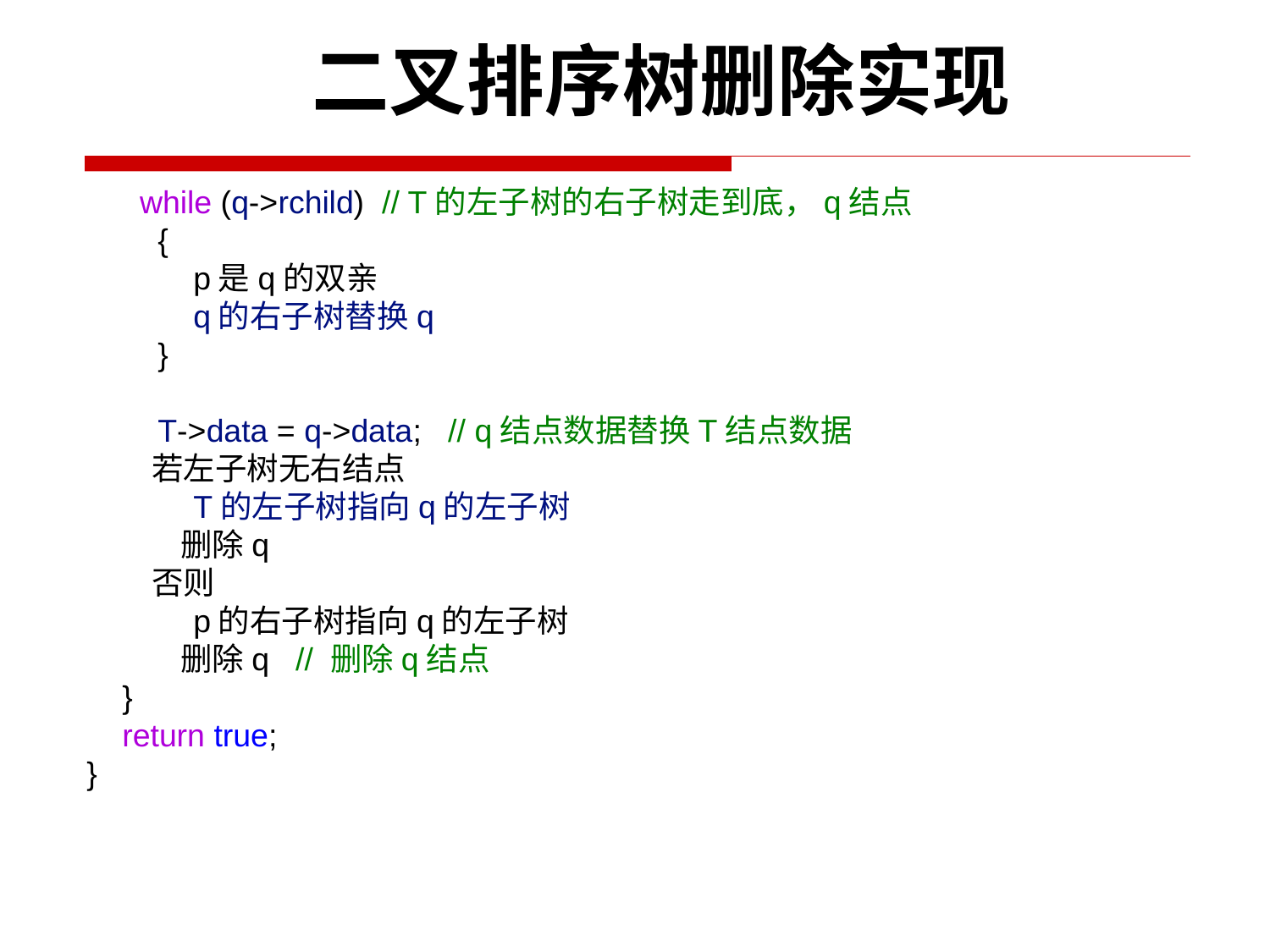

二叉排序树删除实现
      while (q->rchild)  // T的左子树的右子树走到底，q结点
        {
            p是q的双亲
            q的右子树替换q
        }
        T->data = q->data;   // q结点数据替换T结点数据
        若左子树无右结点
            T的左子树指向q的左子树
            删除q
        否则
            p的右子树指向q的左子树
            删除q   // 删除q结点
    }
    return true;
}